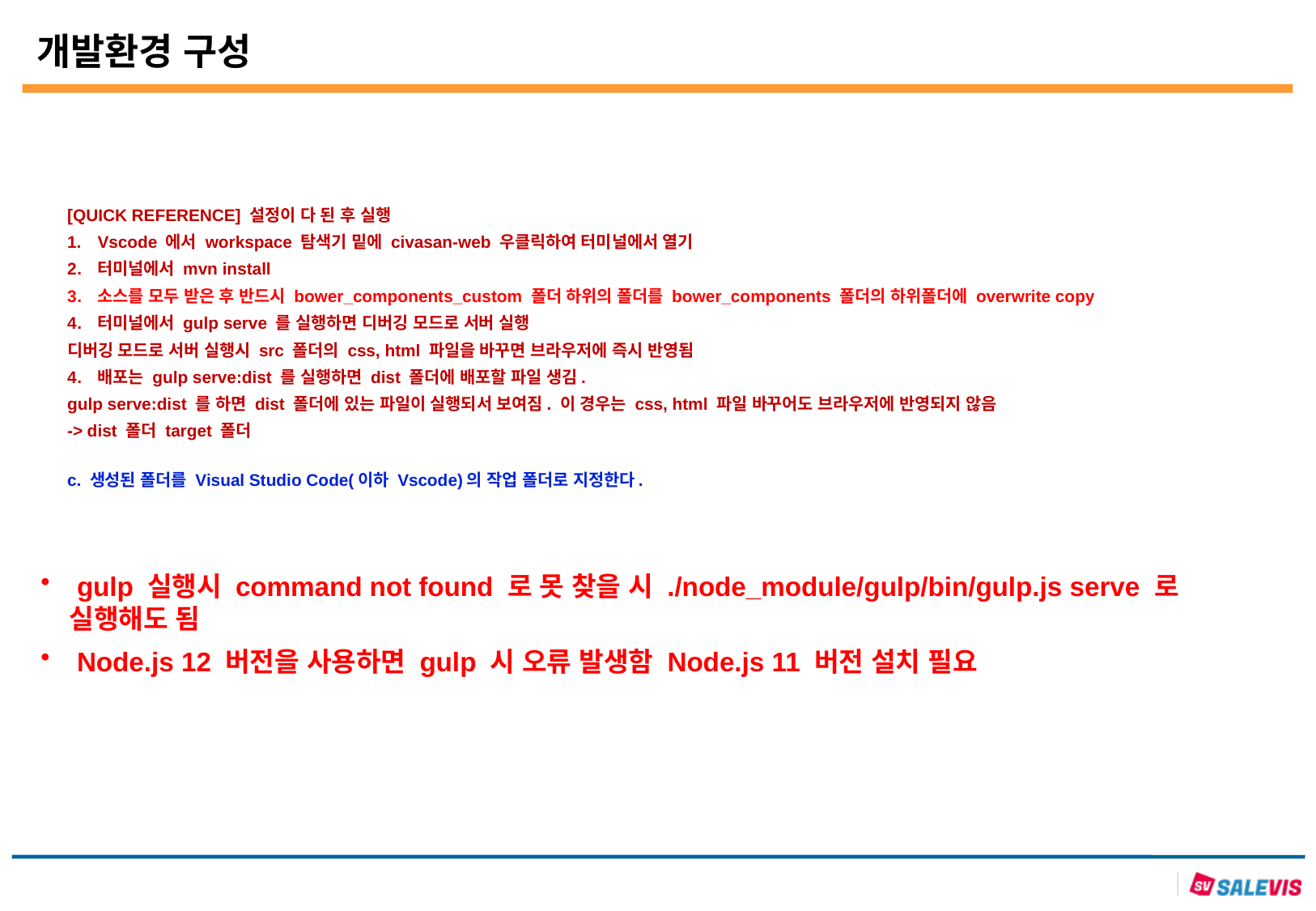

# 개발환경 구성
[QUICK REFERENCE] 설정이 다 된 후 실행
Vscode 에서 workspace 탐색기 밑에 civasan-web 우클릭하여 터미널에서 열기
터미널에서 mvn install
소스를 모두 받은 후 반드시 bower_components_custom 폴더 하위의 폴더를 bower_components 폴더의 하위폴더에 overwrite copy
터미널에서 gulp serve 를 실행하면 디버깅 모드로 서버 실행
디버깅 모드로 서버 실행시 src 폴더의 css, html 파일을 바꾸면 브라우저에 즉시 반영됨
배포는 gulp serve:dist 를 실행하면 dist 폴더에 배포할 파일 생김.
gulp serve:dist 를 하면 dist 폴더에 있는 파일이 실행되서 보여짐. 이 경우는 css, html 파일 바꾸어도 브라우저에 반영되지 않음
-> dist 폴더 target 폴더
c. 생성된 폴더를 Visual Studio Code(이하 Vscode)의 작업 폴더로 지정한다.
 gulp 실행시 command not found 로 못 찾을 시 ./node_module/gulp/bin/gulp.js serve 로 실행해도 됨
 Node.js 12 버전을 사용하면 gulp 시 오류 발생함 Node.js 11 버전 설치 필요